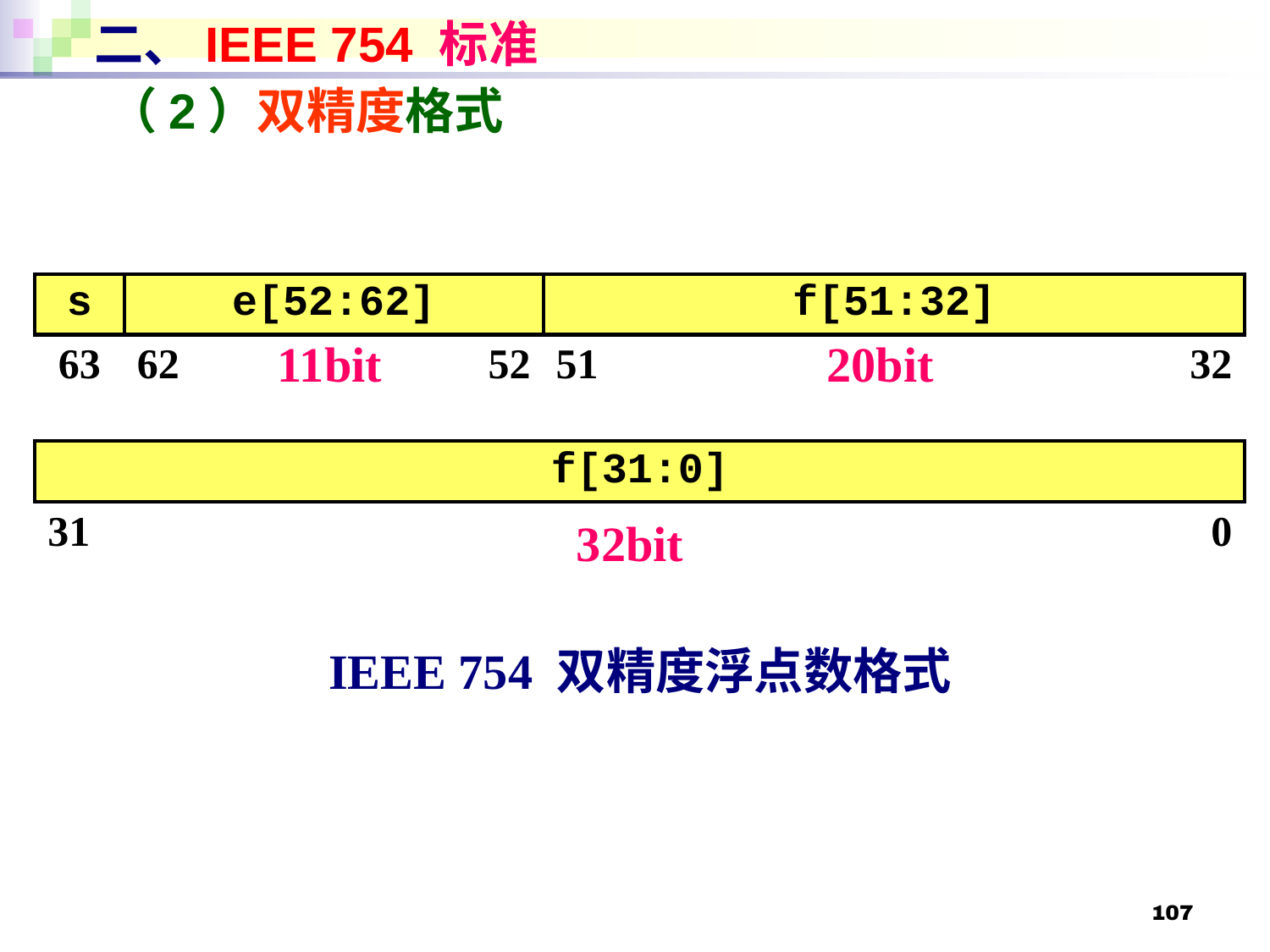

# 二、IEEE 754 标准
（2）双精度格式
| s | e[52:62] |  | f[51:32] |  |  |
| --- | --- | --- | --- | --- | --- |
| 63 | 62 | 52 | 51 |  | 32 |
| f[31:0] |  |  |  |  |  |
| 31 |  |  |  | 0 |  |
11bit
20bit
32bit
IEEE 754 双精度浮点数格式
107